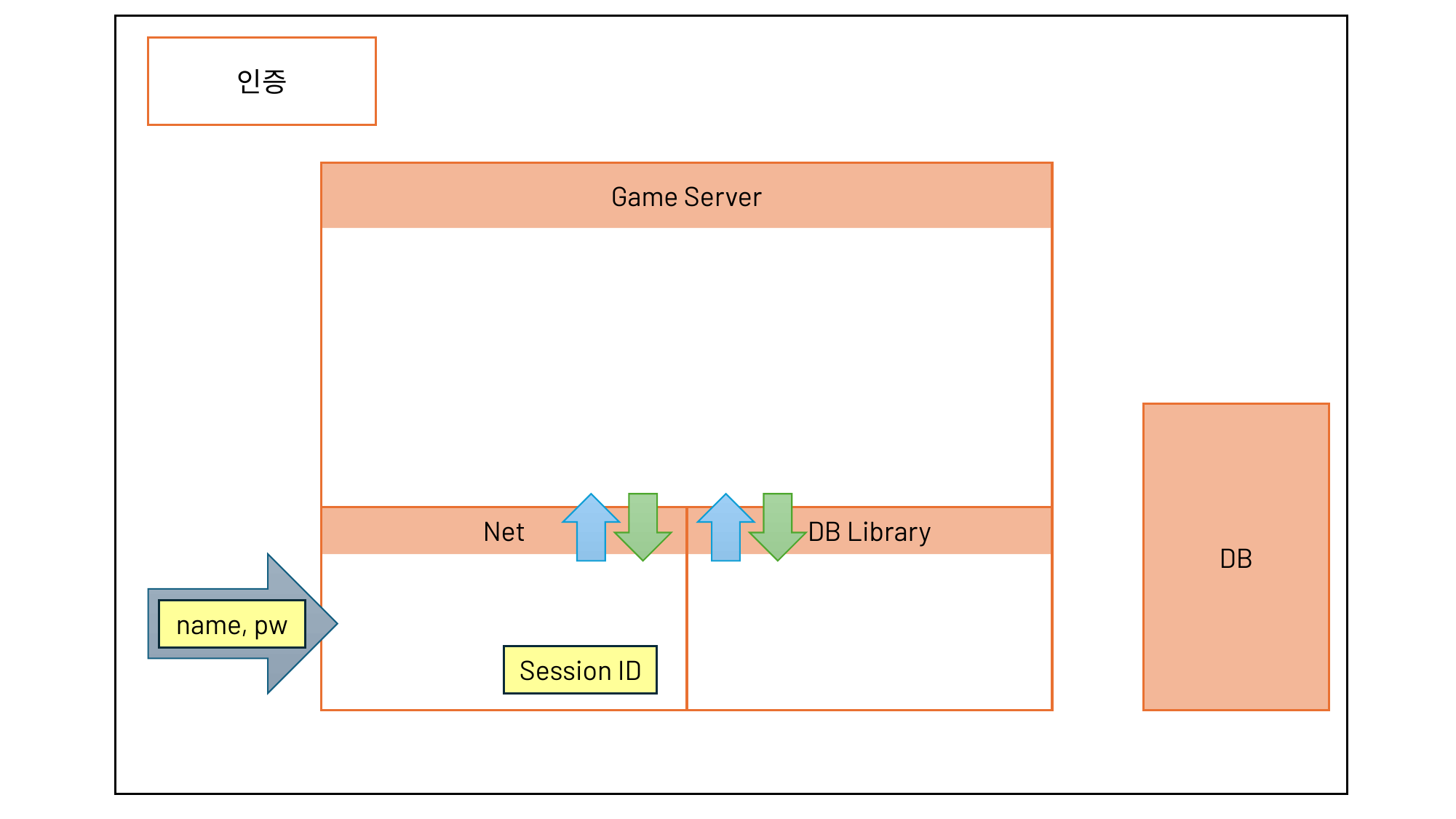

인증
Game Server

DB

Net
DB Library

name, pw
Session ID